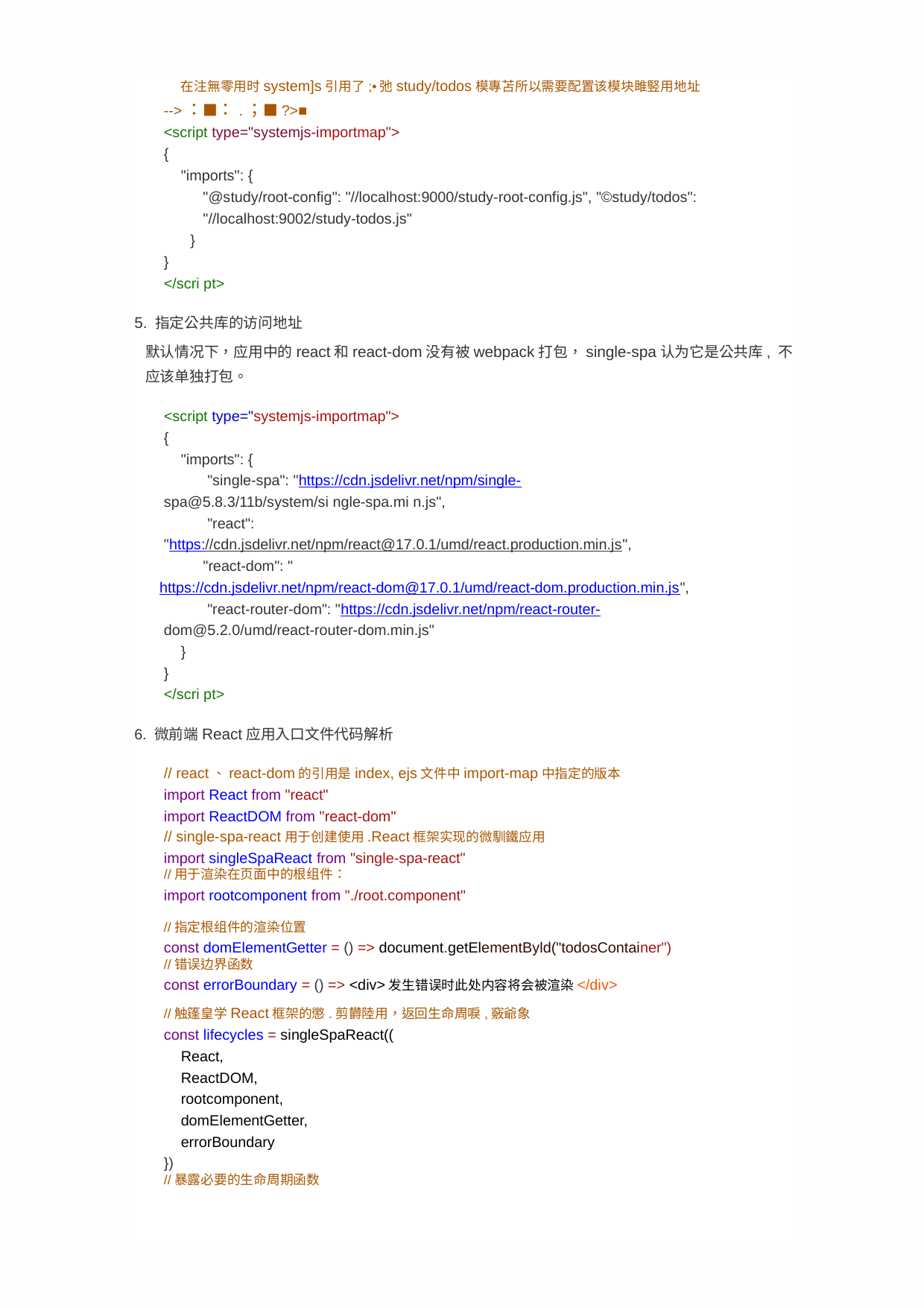

在注無零用时system]s引用了;•弛study/todos模專苫所以需要配置该模块雎竪用地址
-->：■：.；■?>■
<script type="systemjs-importmap">
{
"imports": {
"@study/root-config": "//localhost:9000/study-root-config.js", "©study/todos": "//localhost:9002/study-todos.js"
}
}
</scri pt>
5. 指定公共库的访问地址
默认情况下，应用中的react和react-dom没有被webpack打包，single-spa认为它是公共库, 不应该单独打包。
<script type="systemjs-importmap">
{
"imports": {
"single-spa": "https://cdn.jsdelivr.net/npm/single-
spa@5.8.3/11b/system/si ngle-spa.mi n.js",
"react":
"https://cdn.jsdelivr.net/npm/react@17.0.1/umd/react.production.min.js",
"react-dom": "https://cdn.jsdelivr.net/npm/react-dom@17.0.1/umd/react-dom.production.min.js",
"react-router-dom": "https://cdn.jsdelivr.net/npm/react-router-
dom@5.2.0/umd/react-router-dom.min.js"
}
}
</scri pt>
6. 微前端React应用入口文件代码解析
// react、react-dom的引用是index, ejs文件中import-map中指定的版本
import React from "react"
import ReactDOM from "react-dom"
// single-spa-react用于创建使用.React框架实现的微馴鐵应用
import singleSpaReact from "single-spa-react"
//用于渲染在页面中的根组件：
import rootcomponent from "./root.component"
//指定根组件的渲染位置
const domElementGetter = () => document.getElementByld("todosContainer")
//错误边界函数
const errorBoundary = () => <div>发生错误时此处内容将会被渲染</div>
//触篷皇学React框架的懲.剪欝陸用，返回生命周唳,竅爺象
const lifecycles = singleSpaReact((
React,
ReactDOM,
rootcomponent,
domElementGetter,
errorBoundary
})
//暴露必要的生命周期函数